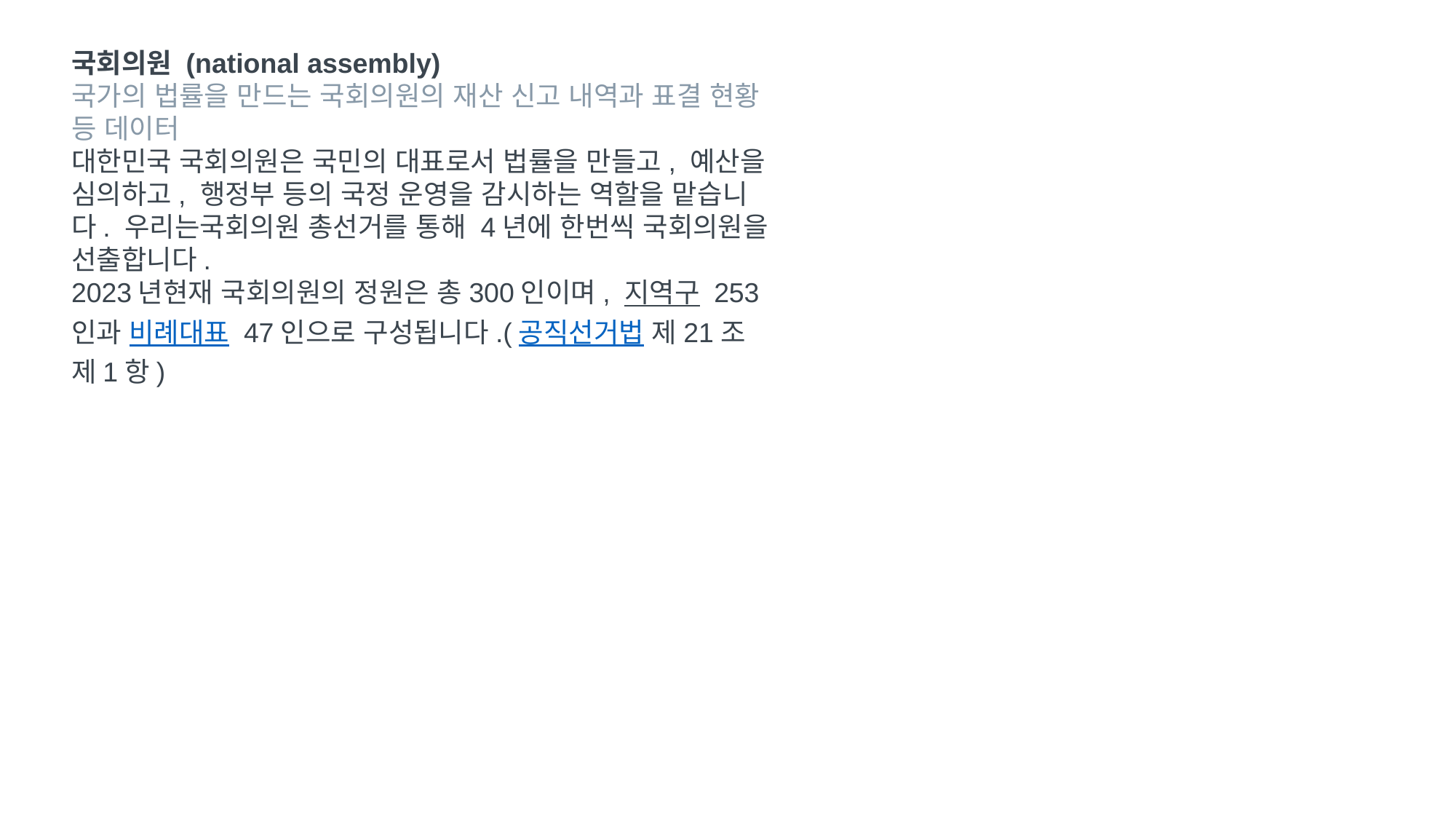

국회의원 (national assembly)
국가의 법률을 만드는 국회의원의 재산 신고 내역과 표결 현황 등 데이터
대한민국 국회의원은 국민의 대표로서 법률을 만들고, 예산을 심의하고, 행정부 등의 국정 운영을 감시하는 역할을 맡습니다. 우리는국회의원 총선거를 통해 4년에 한번씩 국회의원을 선출합니다.
2023년현재 국회의원의 정원은 총300인이며, 지역구 253인과 비례대표 47인으로 구성됩니다.(공직선거법 제21조 제1항)